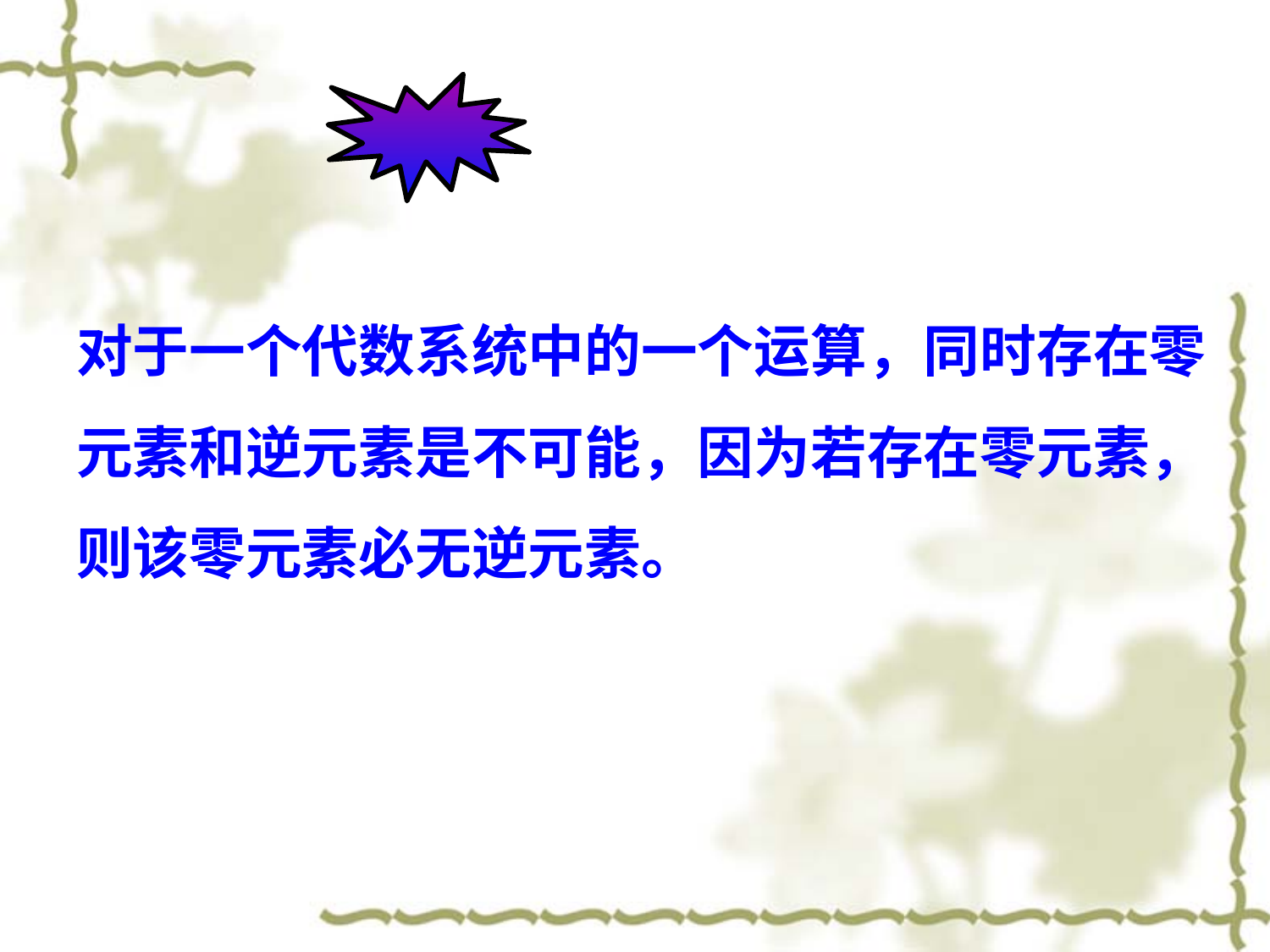

对于一个代数系统中的一个运算，同时存在零元素和逆元素是不可能，因为若存在零元素，则该零元素必无逆元素。